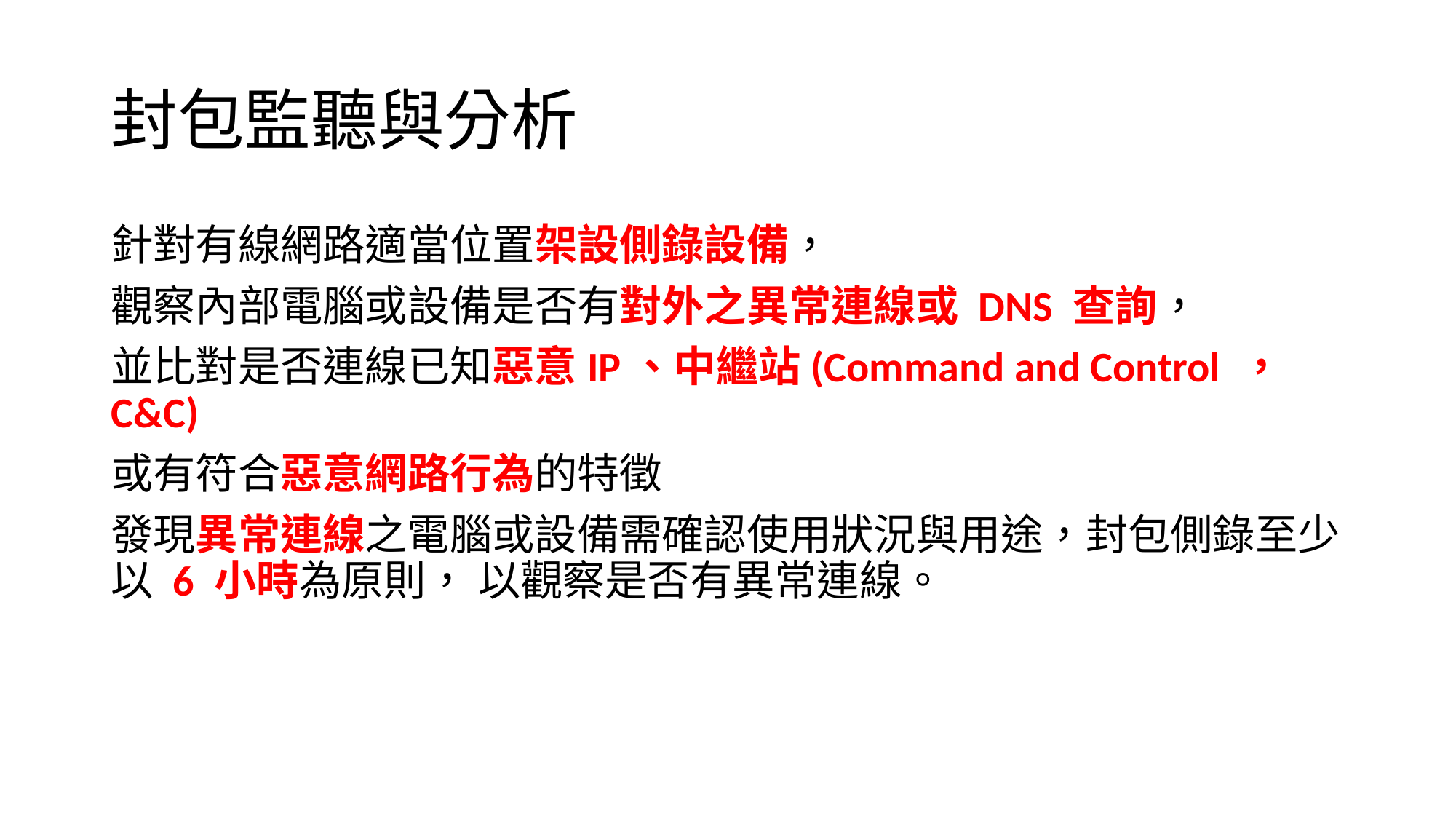

# 封包監聽與分析
針對有線網路適當位置架設側錄設備，
觀察內部電腦或設備是否有對外之異常連線或 DNS 查詢，
並比對是否連線已知惡意IP、中繼站(Command and Control ， C&C)
或有符合惡意網路行為的特徵
發現異常連線之電腦或設備需確認使用狀況與用途，封包側錄至少以 6 小時為原則， 以觀察是否有異常連線。